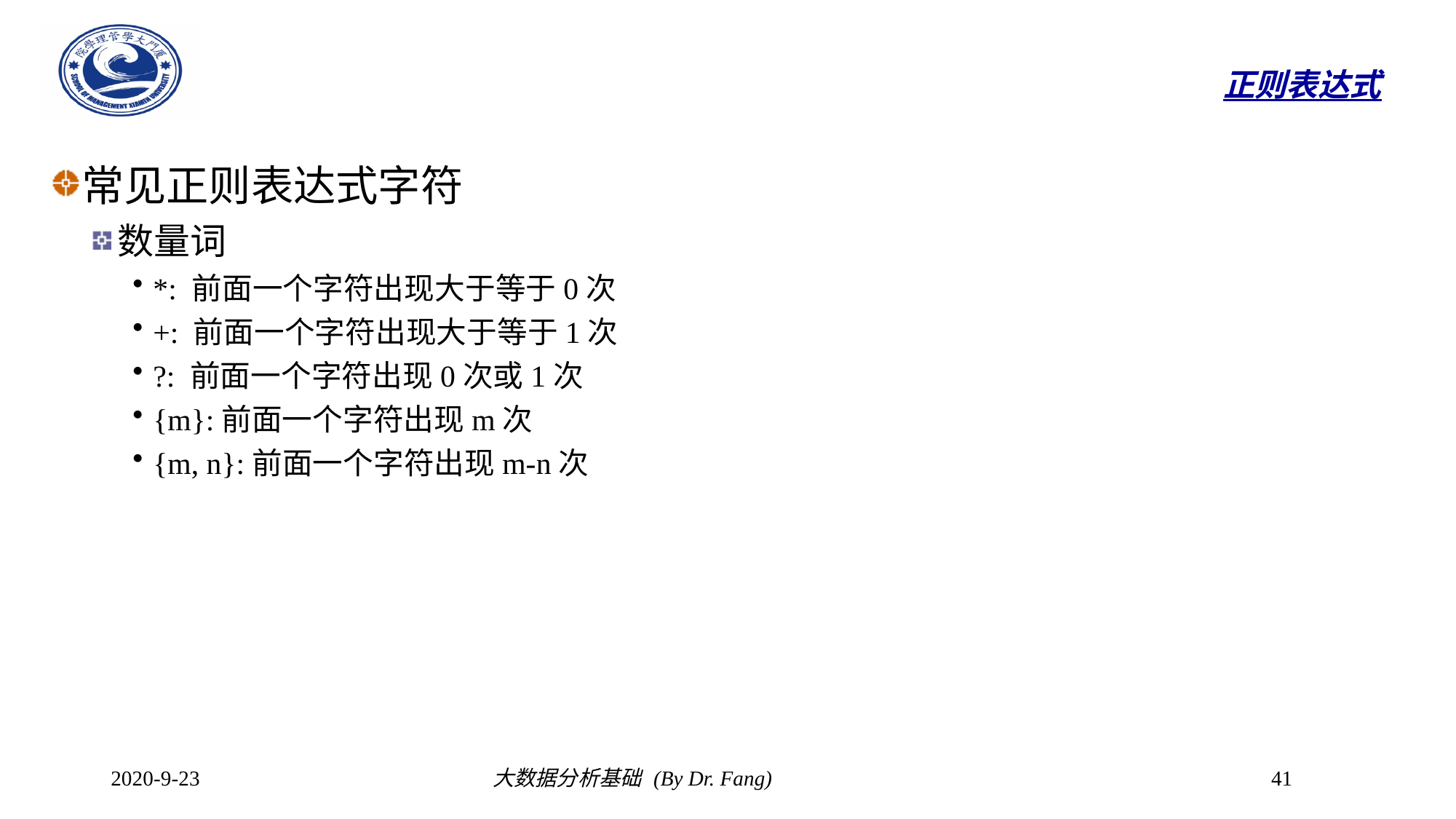

# 正则表达式
常见正则表达式字符
数量词
*: 前面一个字符出现大于等于0次
+: 前面一个字符出现大于等于1次
?: 前面一个字符出现0次或1次
{m}:前面一个字符出现m次
{m, n}:前面一个字符出现m-n次

2020-9-23
大数据分析基础 (By Dr. Fang)
41